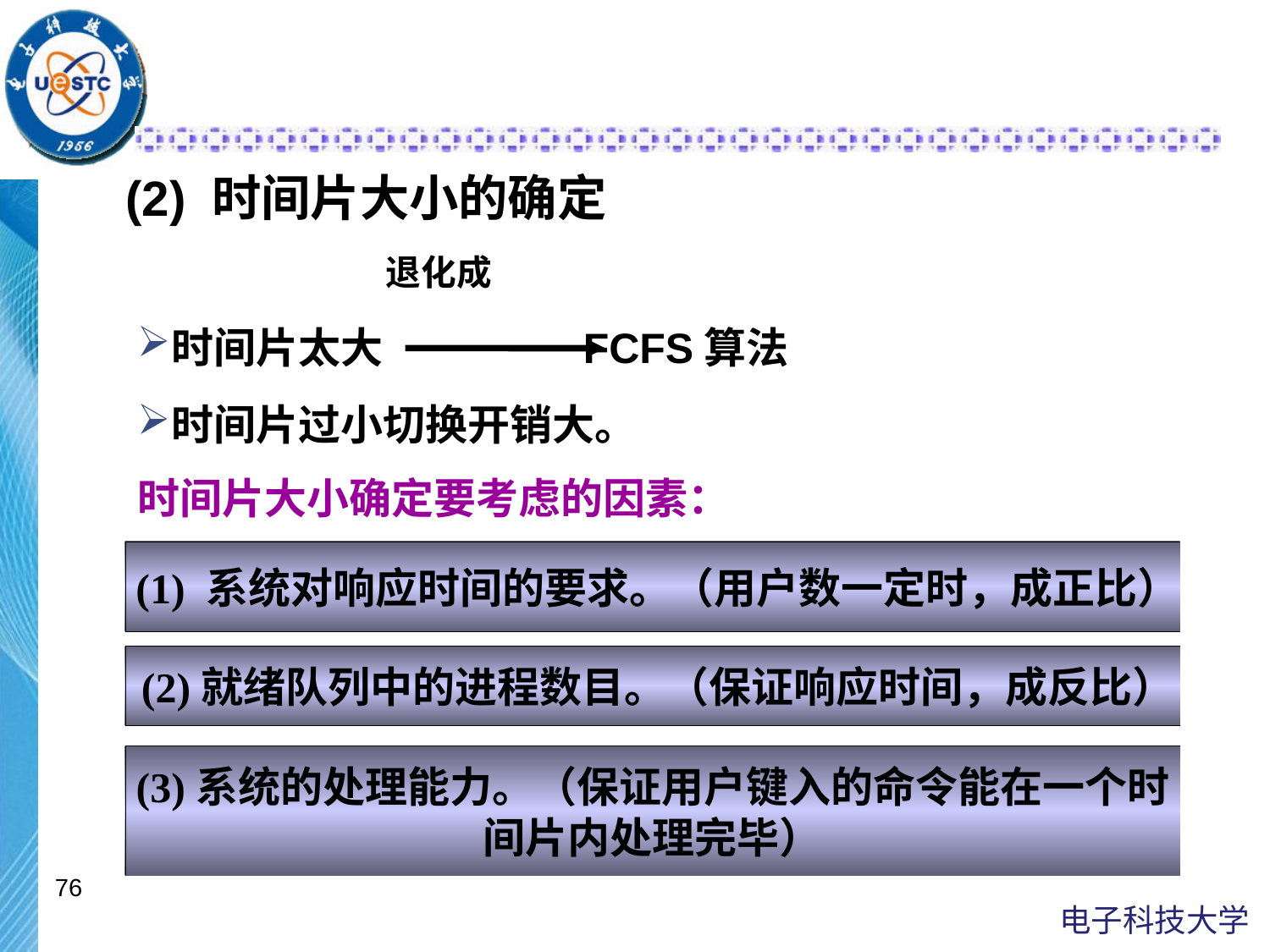

(2) 时间片大小的确定
                         退化成
时间片太大                    FCFS算法
时间片过小切换开销大。

时间片大小确定要考虑的因素：

 (1) 系统对响应时间的要求。（用户数一定时，成正比）
 (2)就绪队列中的进程数目。（保证响应时间，成反比）
(3)系统的处理能力。（保证用户键入的命令能在一个时
间片内处理完毕）
76